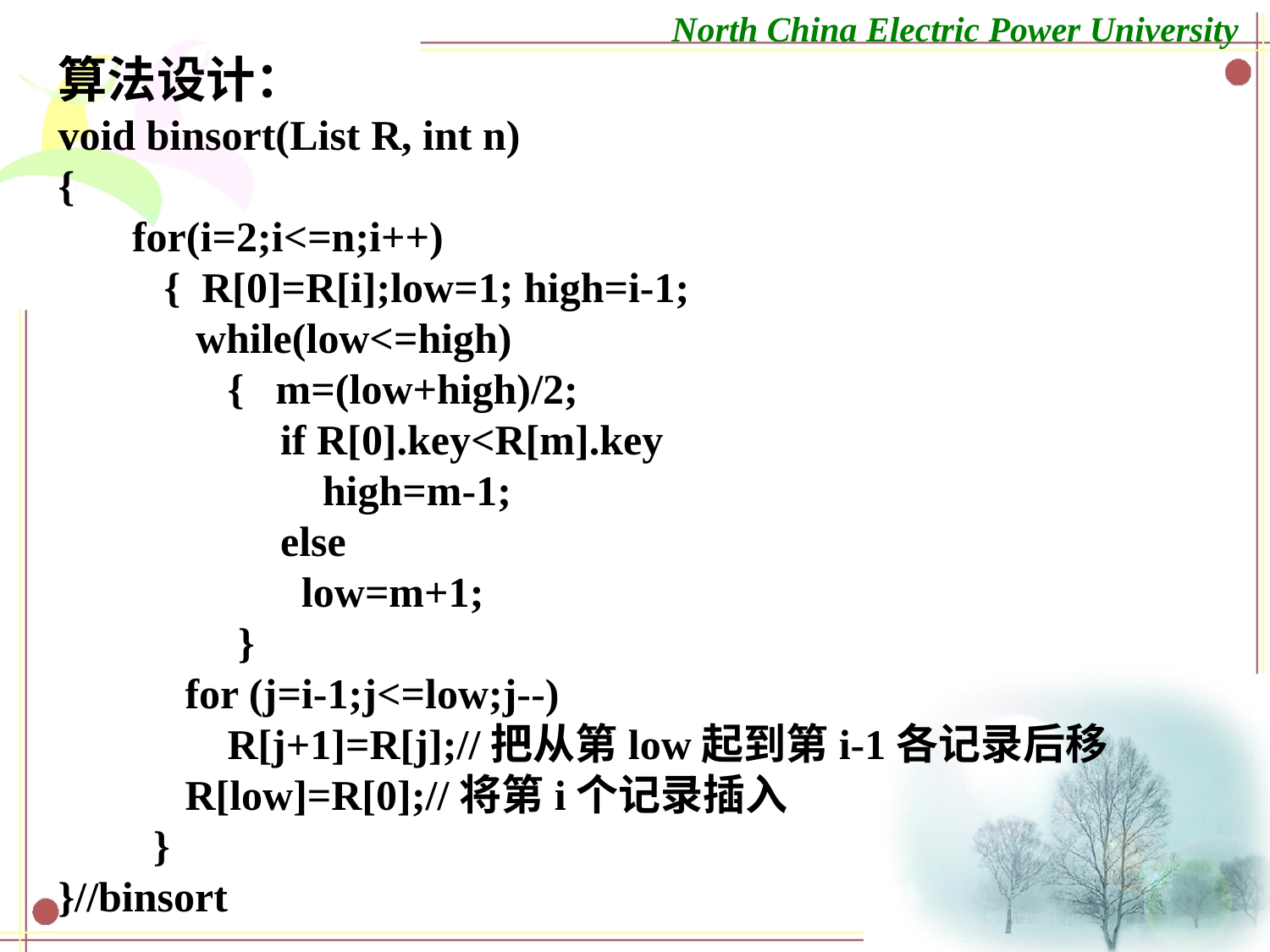

算法设计：
void binsort(List R, int n)
{
       for(i=2;i<=n;i++)
          {  R[0]=R[i];low=1; high=i-1;
             while(low<=high)
                {   m=(low+high)/2;
                     if R[0].key<R[m].key
                         high=m-1;
                     else
                       low=m+1;
                 }
            for (j=i-1;j<=low;j--)
                R[j+1]=R[j];//把从第low起到第i-1各记录后移
            R[low]=R[0];//将第i个记录插入
         }
}//binsort